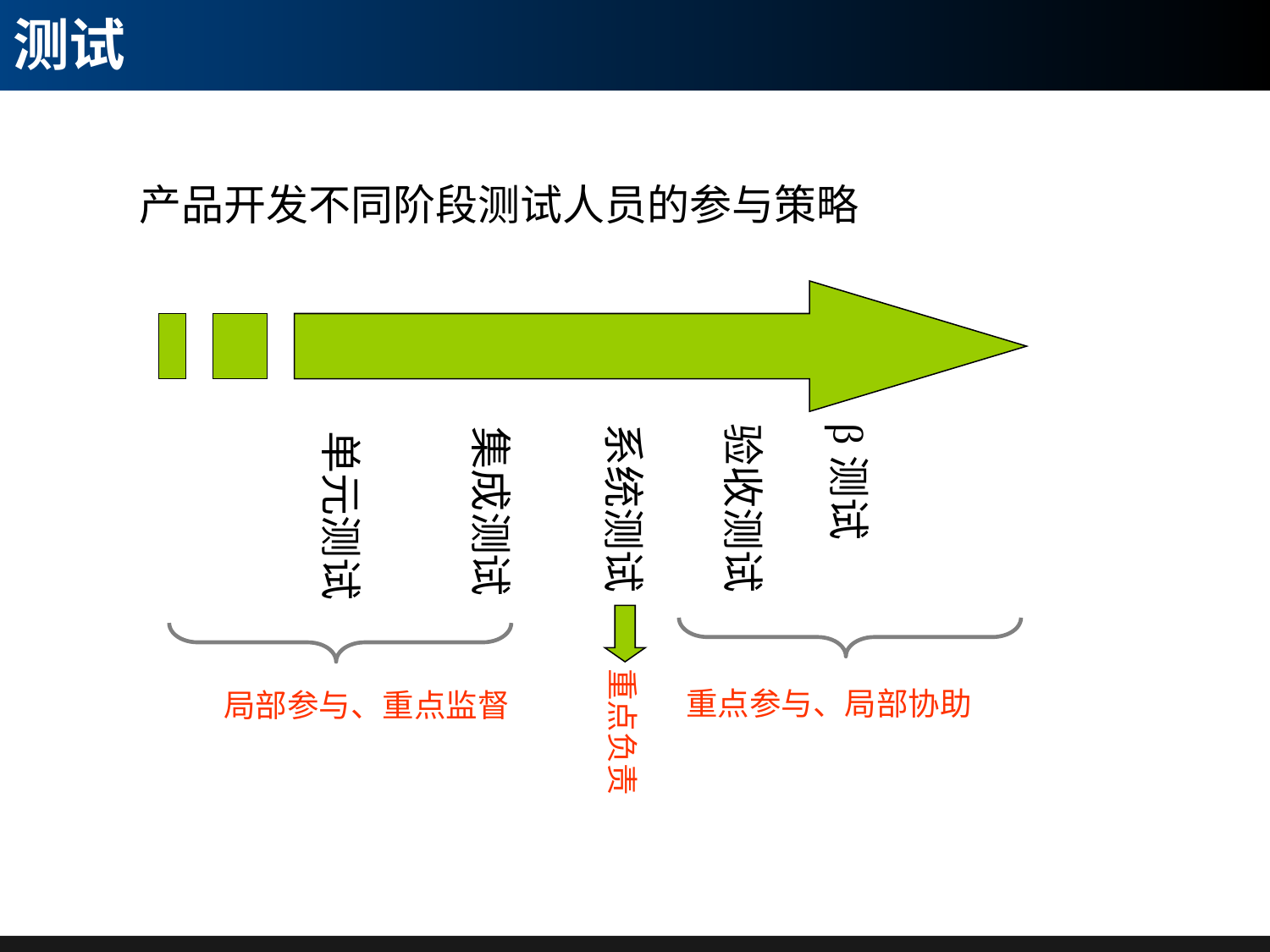

# 测试
产品开发不同阶段测试人员的参与策略

系统测试
验收测试
β测试
集成测试
单元测试

重点负责
重点参与、局部协助
局部参与、重点监督